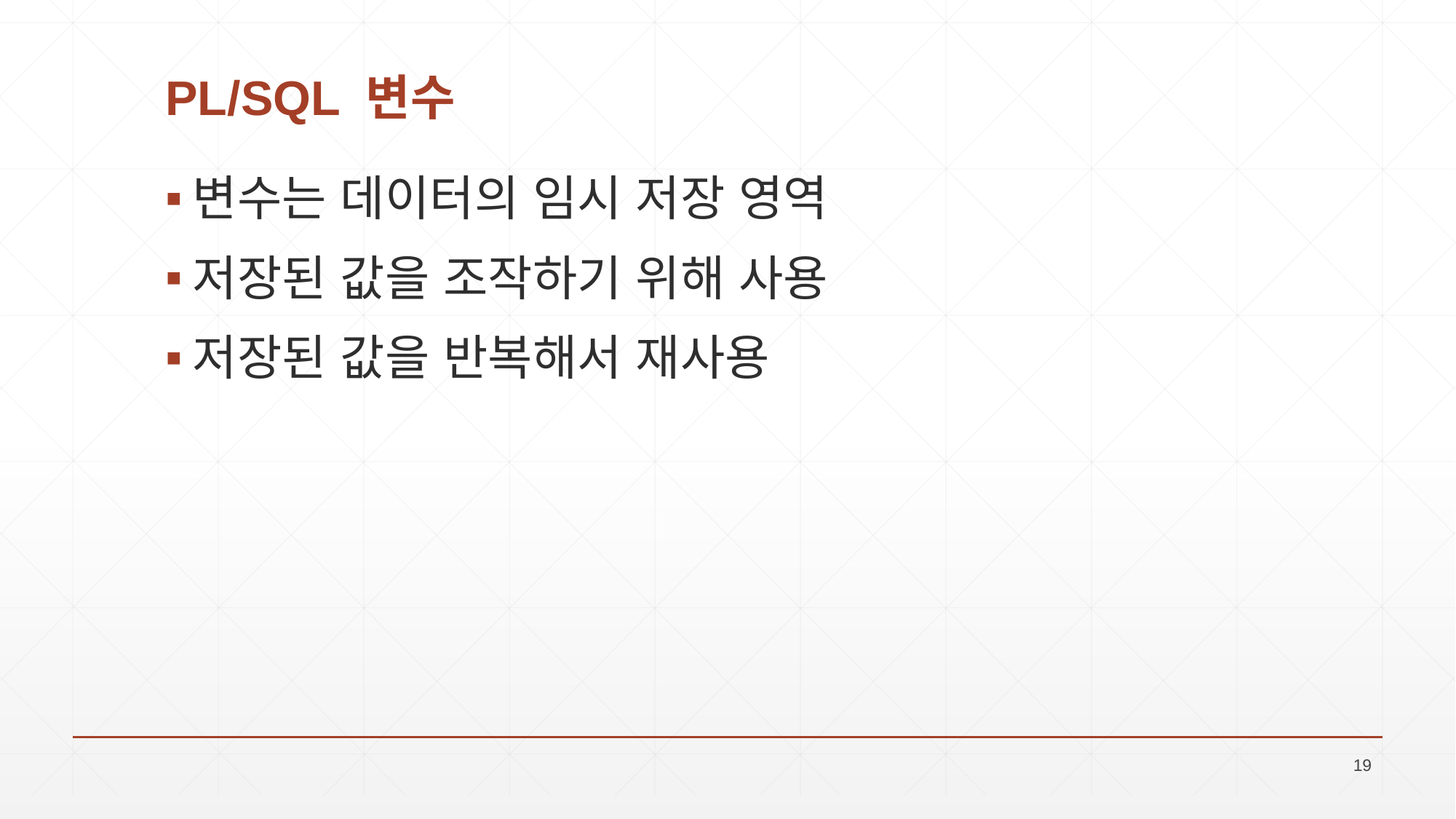

# PL/SQL 변수
변수는 데이터의 임시 저장 영역
저장된 값을 조작하기 위해 사용
저장된 값을 반복해서 재사용
19